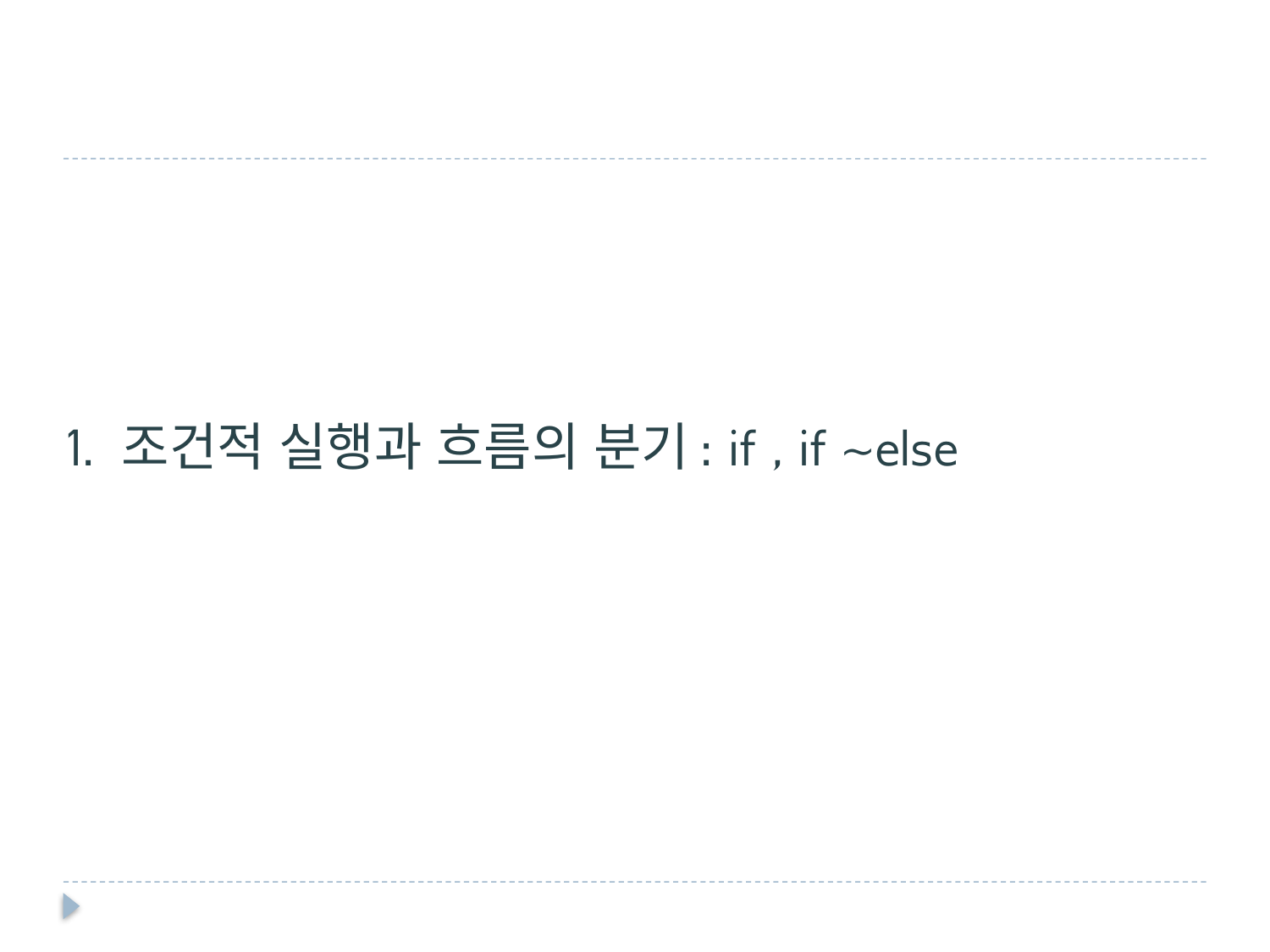

# 1. 조건적 실행과 흐름의 분기: if , if ~else